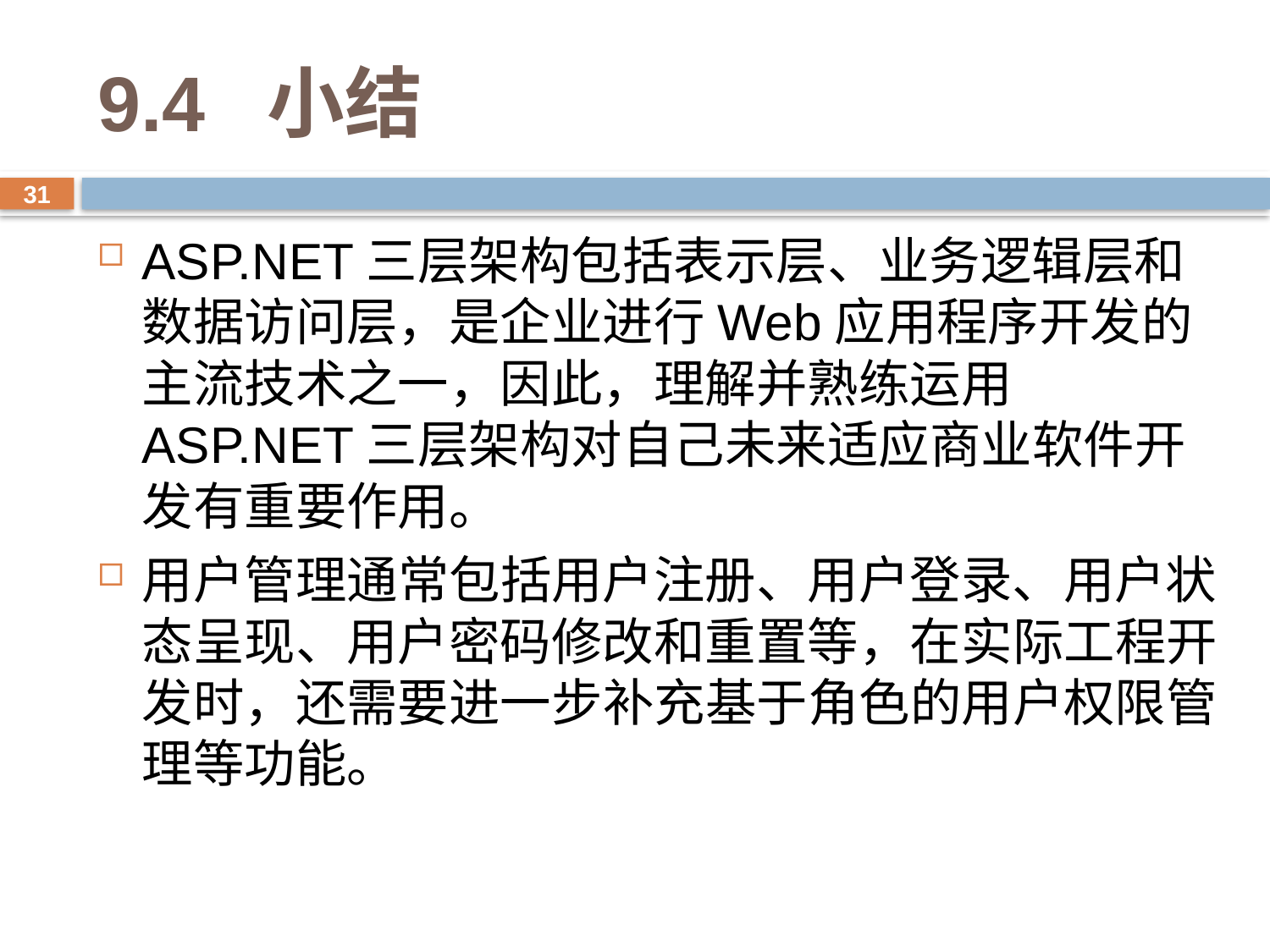

# 9.4  小结
31
ASP.NET三层架构包括表示层、业务逻辑层和数据访问层，是企业进行Web应用程序开发的主流技术之一，因此，理解并熟练运用ASP.NET三层架构对自己未来适应商业软件开发有重要作用。
用户管理通常包括用户注册、用户登录、用户状态呈现、用户密码修改和重置等，在实际工程开发时，还需要进一步补充基于角色的用户权限管理等功能。